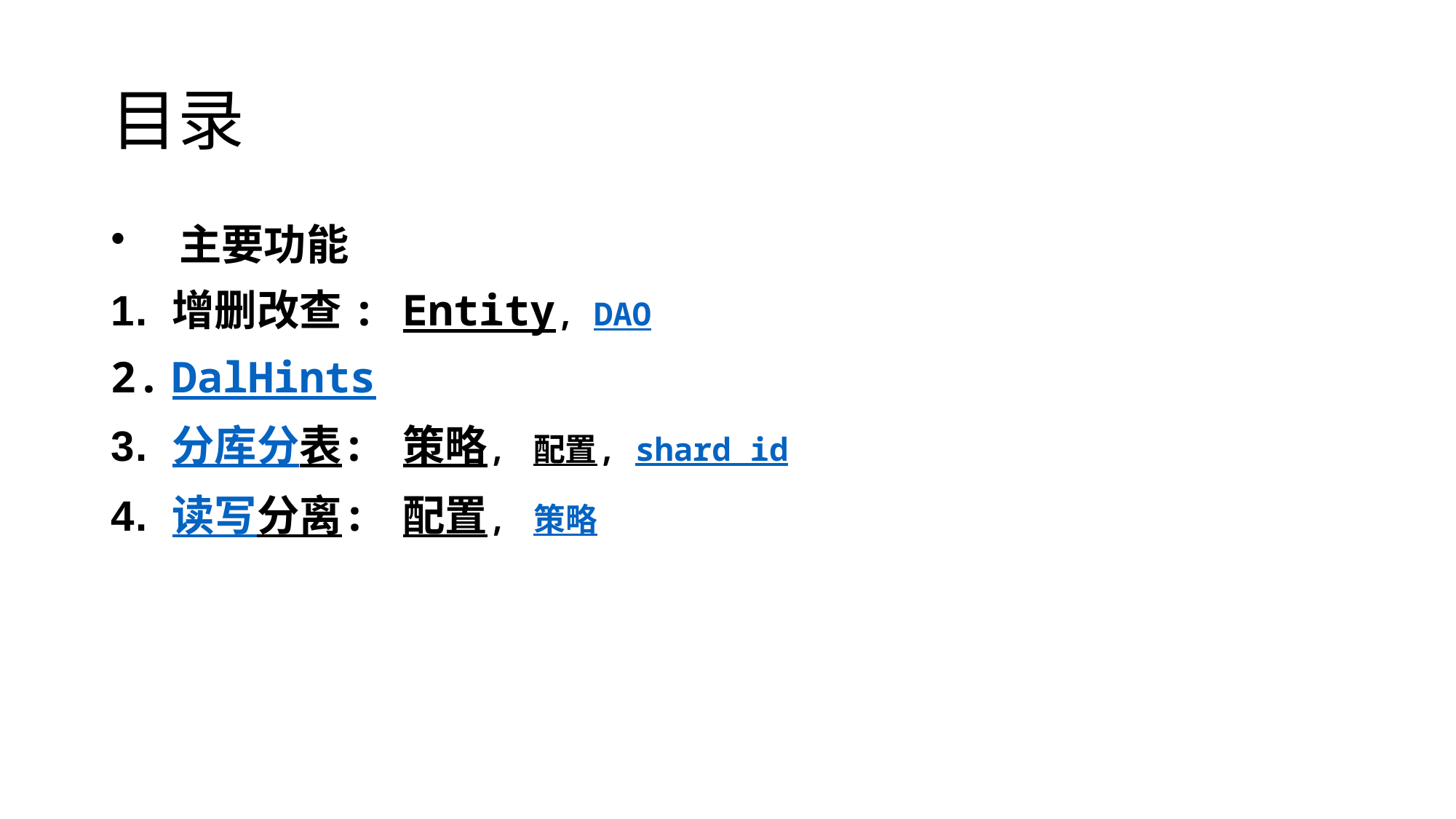

# 目录
主要功能
增删改查: Entity, DAO
DalHints
分库分表: 策略, 配置, shard id
读写分离: 配置, 策略